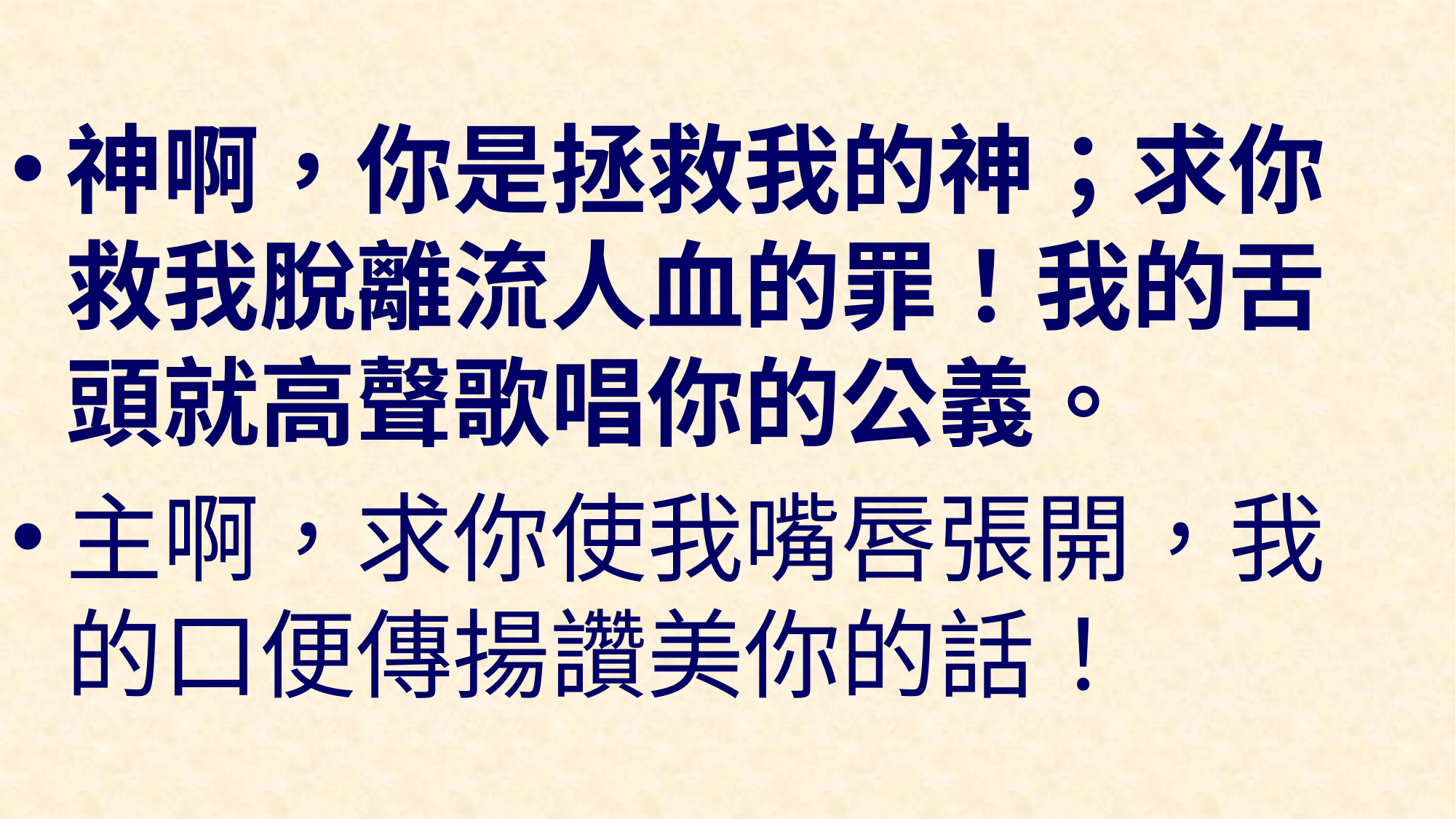

神啊，你是拯救我的神；求你救我脫離流人血的罪！我的舌頭就高聲歌唱你的公義。
主啊，求你使我嘴唇張開，我的口便傳揚讚美你的話！